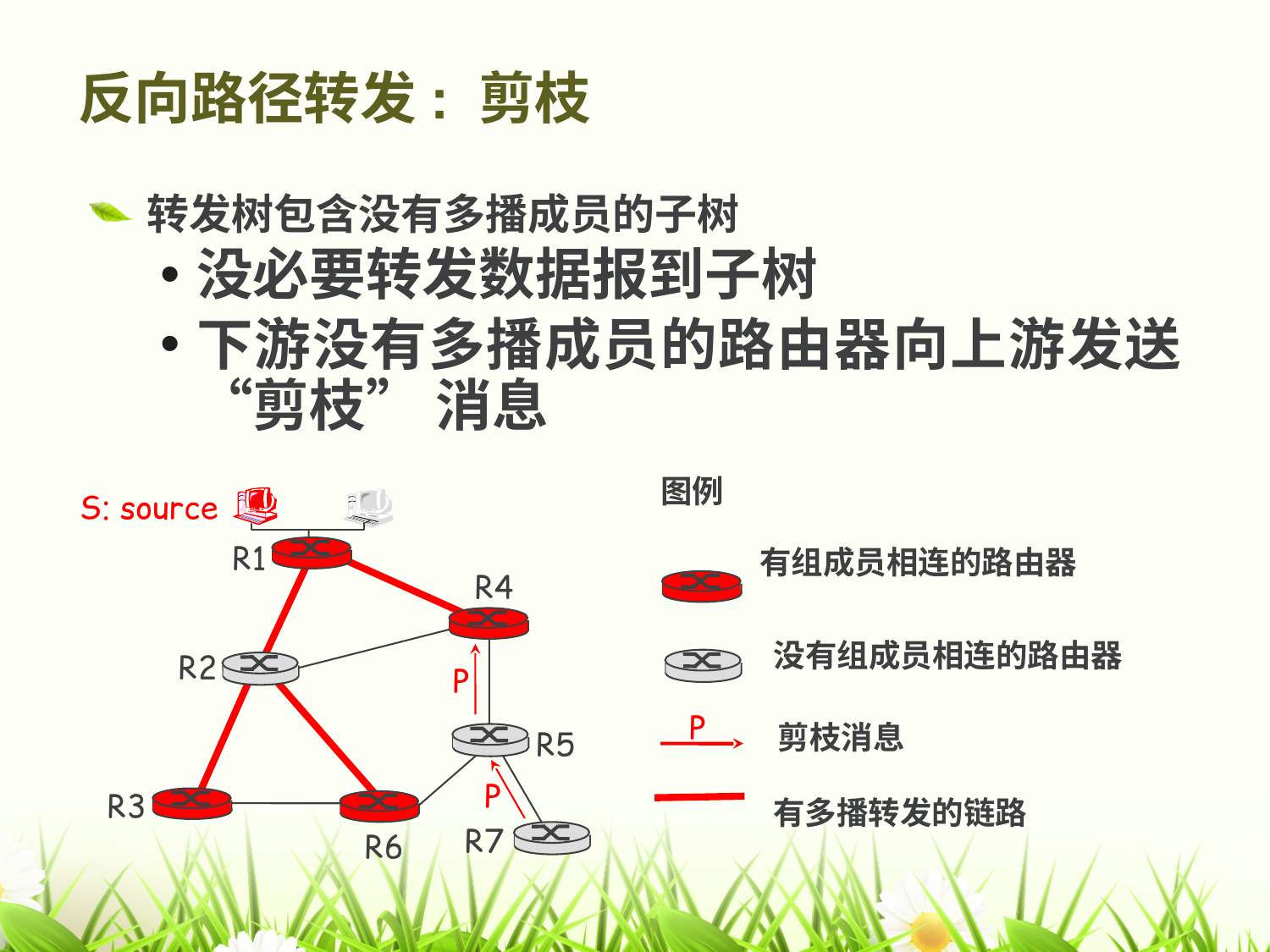

# 反向路径转发: 剪枝
转发树包含没有多播成员的子树
没必要转发数据报到子树
下游没有多播成员的路由器向上游发送“剪枝” 消息
图例
S: source

R1
有组成员相连的路由器

R4

没有组成员相连的路由器

R2

P

P
剪枝消息
R5

P
R3
有多播转发的链路

R7
R6